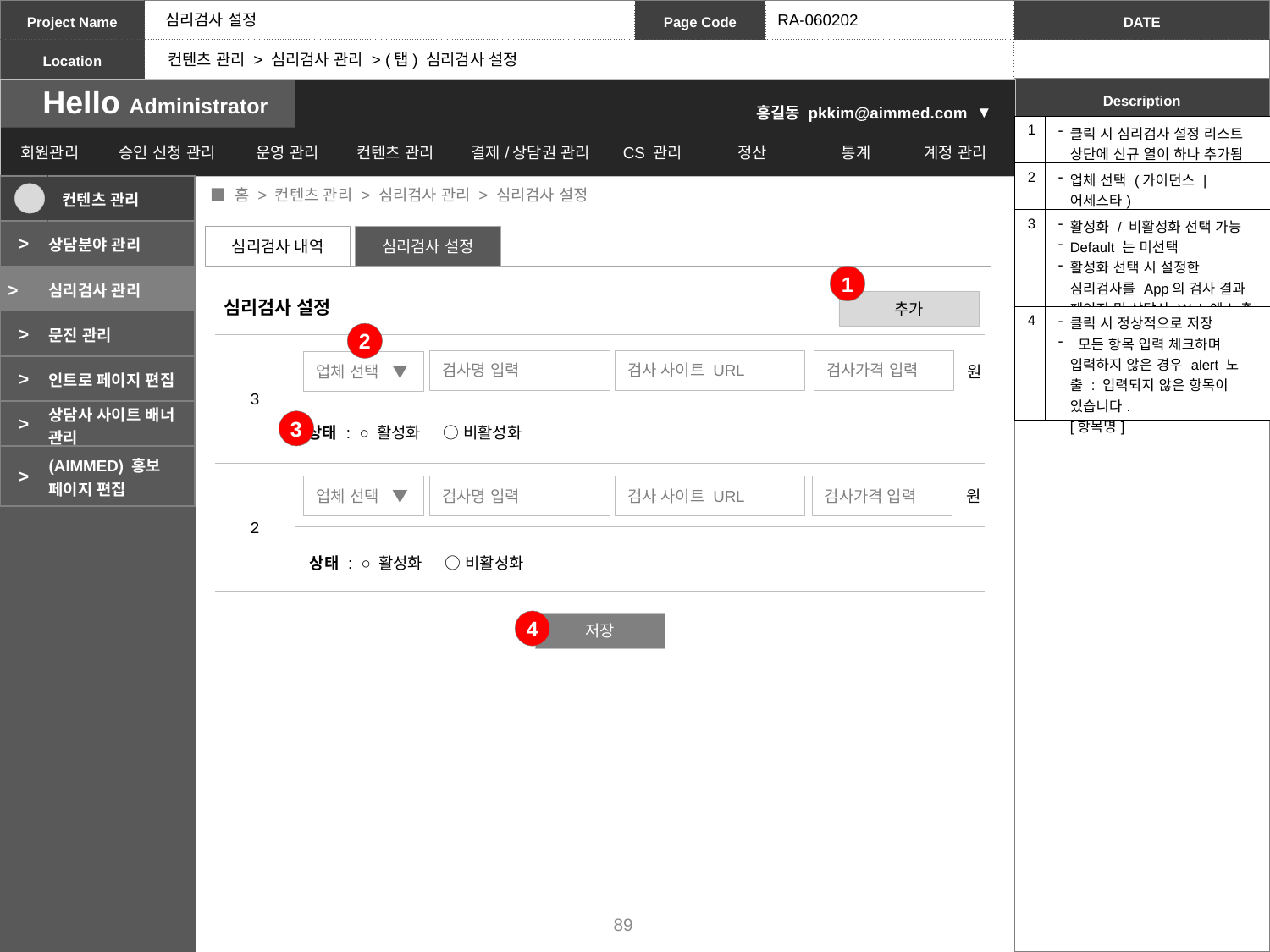

심리검사 설정
RA-060202
컨텐츠 관리 > 심리검사 관리 > (탭) 심리검사 설정
| 1 | 클릭 시 심리검사 설정 리스트 상단에 신규 열이 하나 추가됨 |
| --- | --- |
| 2 | 업체 선택 (가이던스 | 어세스타) |
| 3 | 활성화 / 비활성화 선택 가능 Default 는 미선택 활성화 선택 시 설정한 심리검사를 App의 검사 결과 페이지 및 상담사 Web에 노출 |
| 4 | 클릭 시 정상적으로 저장 모든 항목 입력 체크하며 입력하지 않은 경우 alert 노출 : 입력되지 않은 항목이 있습니다. [항목명] |
   ■ 홈 > 컨텐츠 관리 > 심리검사 관리 > 심리검사 설정

|  | 컨텐츠 관리 |
| --- | --- |
| > | 상담분야 관리 |
| > | 심리검사 관리 |
| > | 문진 관리 |
| > | 인트로 페이지 편집 |
| > | 상담사 사이트 배너 관리 |
| > | (AIMMED) 홍보 페이지 편집 |

심리검사 내역
심리검사 설정
1
심리검사 설정
추가
2
| 3 |  |
| --- | --- |
|  | 상태 : ○ 활성화 ○ 비활성화 |
| 2 |  |
|  | 상태 : ○ 활성화 ○ 비활성화 |
검사명 입력
검사 사이트 URL
검사가격 입력
업체 선택   ▼
원
3
검사명 입력
검사 사이트 URL
검사가격 입력
업체 선택   ▼
원
4
저장
89